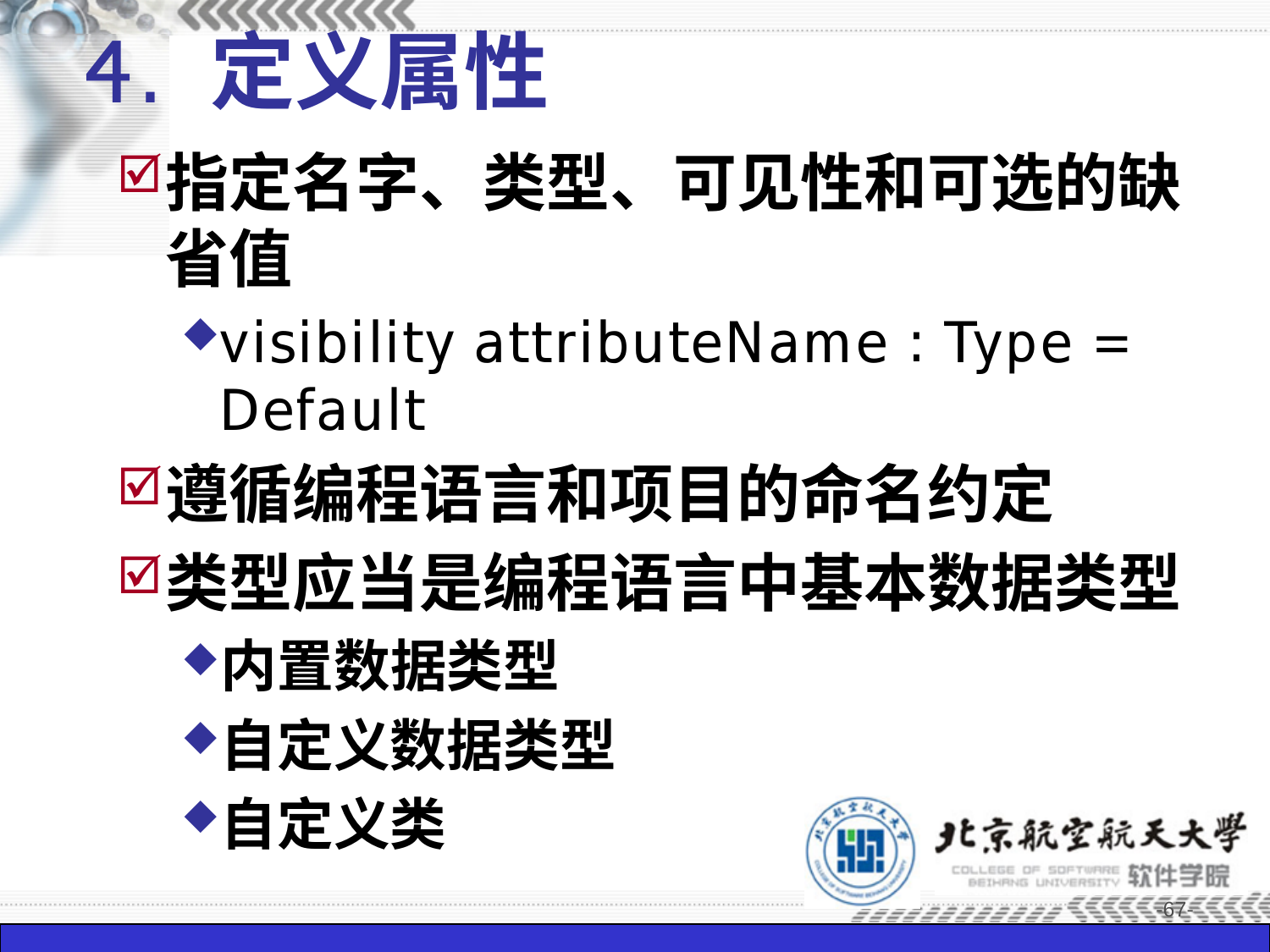

# 4. 定义属性
指定名字、类型、可见性和可选的缺省值
visibility attributeName : Type = Default
遵循编程语言和项目的命名约定
类型应当是编程语言中基本数据类型
内置数据类型
自定义数据类型
自定义类

发现属性(attributes)
检查类自身需要维护的所有信息
检查方法描述
检查状态
定义属性的语法

-67-